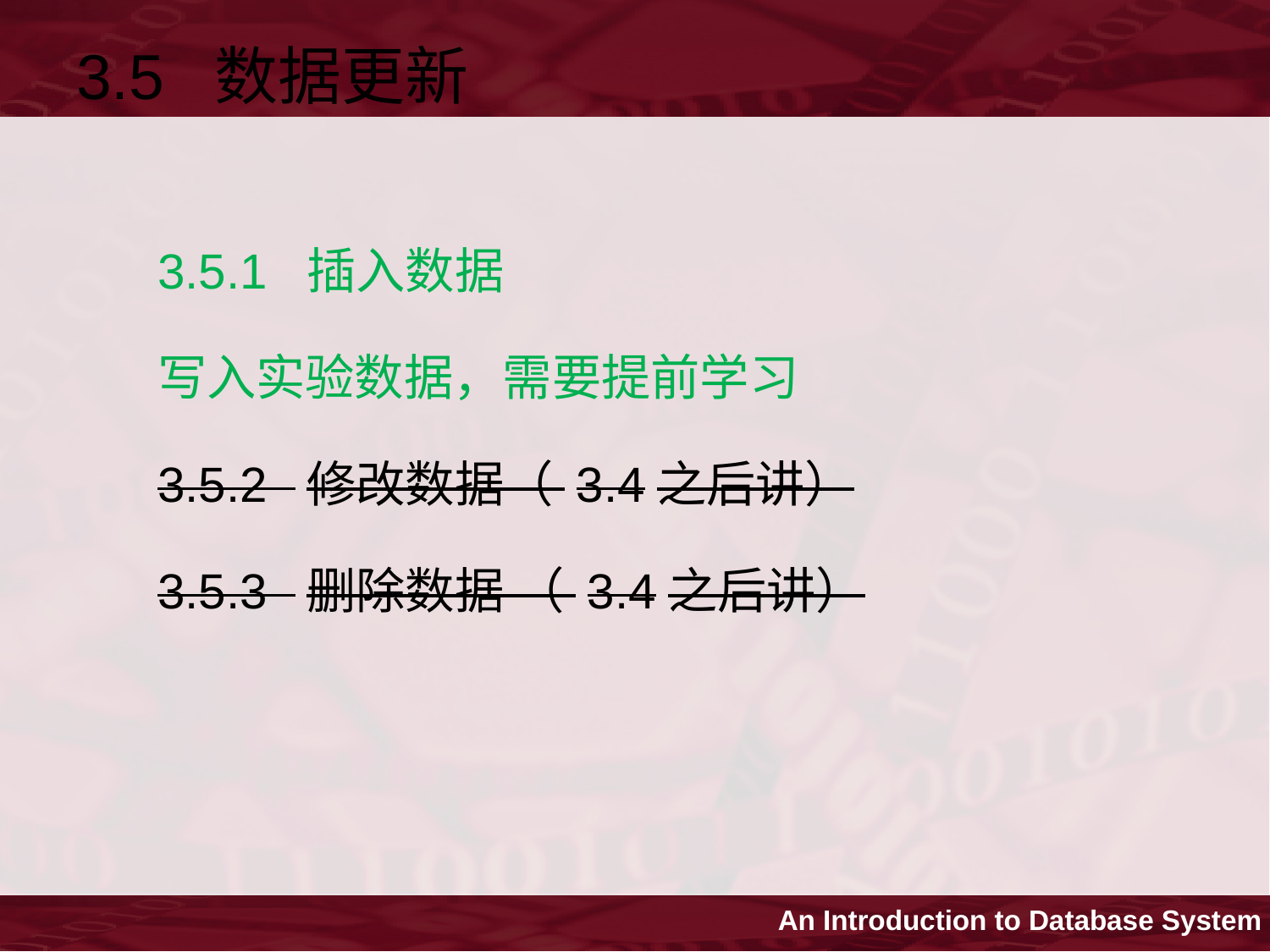

3.5  数据更新
3.5.1  插入数据
写入实验数据，需要提前学习
3.5.2  修改数据（ 3.4之后讲）
3.5.3  删除数据 （ 3.4之后讲）